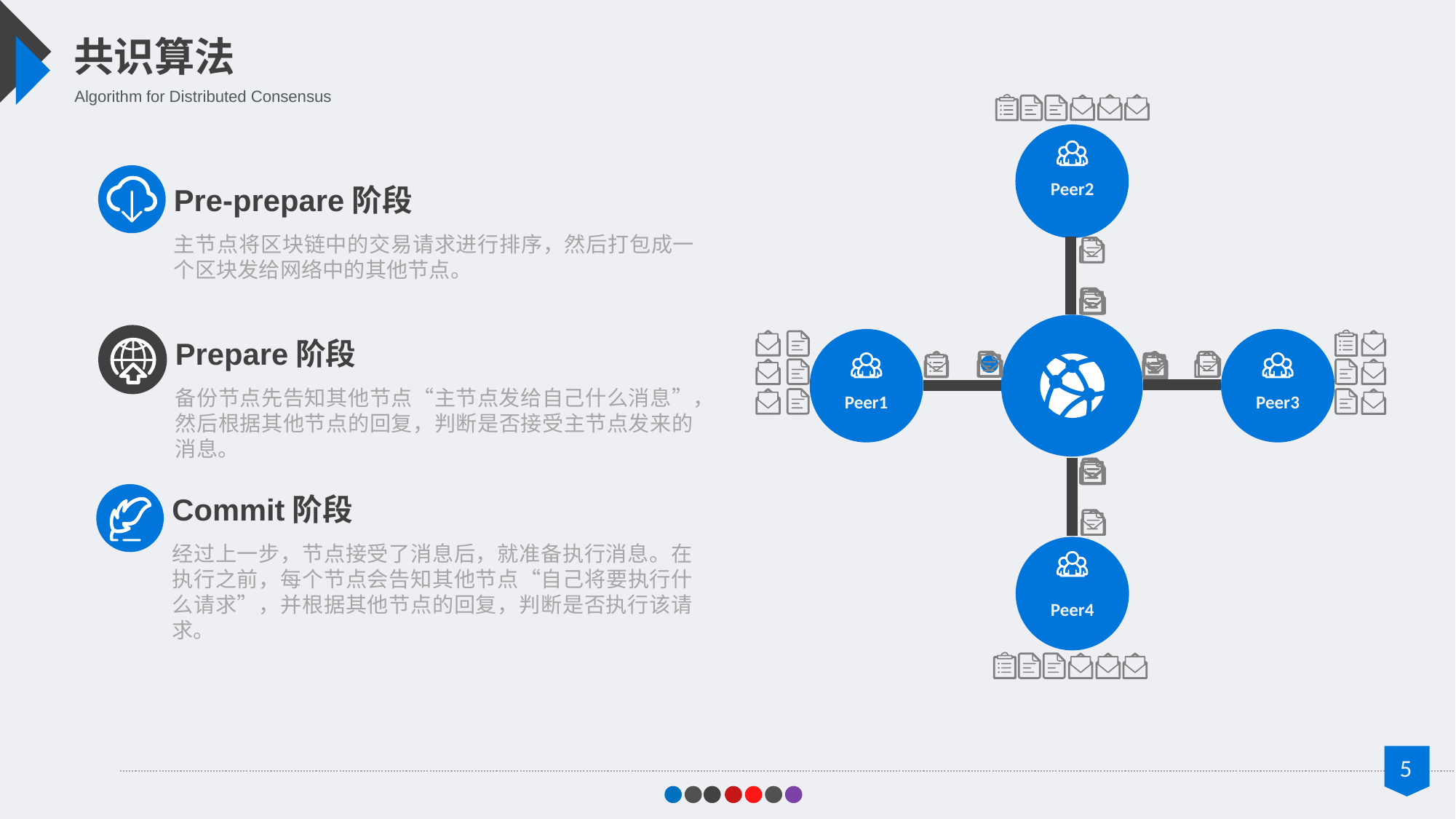

共识算法

Algorithm for Distributed Consensus

Peer2
Pre-prepare阶段
主节点将区块链中的交易请求进行排序，然后打包成一个区块发给网络中的其他节点。

Prepare阶段
备份节点先告知其他节点“主节点发给自己什么消息”，然后根据其他节点的回复，判断是否接受主节点发来的消息。

Peer1
Peer3

Commit阶段
经过上一步，节点接受了消息后，就准备执行消息。在执行之前，每个节点会告知其他节点“自己将要执行什么请求”，并根据其他节点的回复，判断是否执行该请求。

Peer4

5